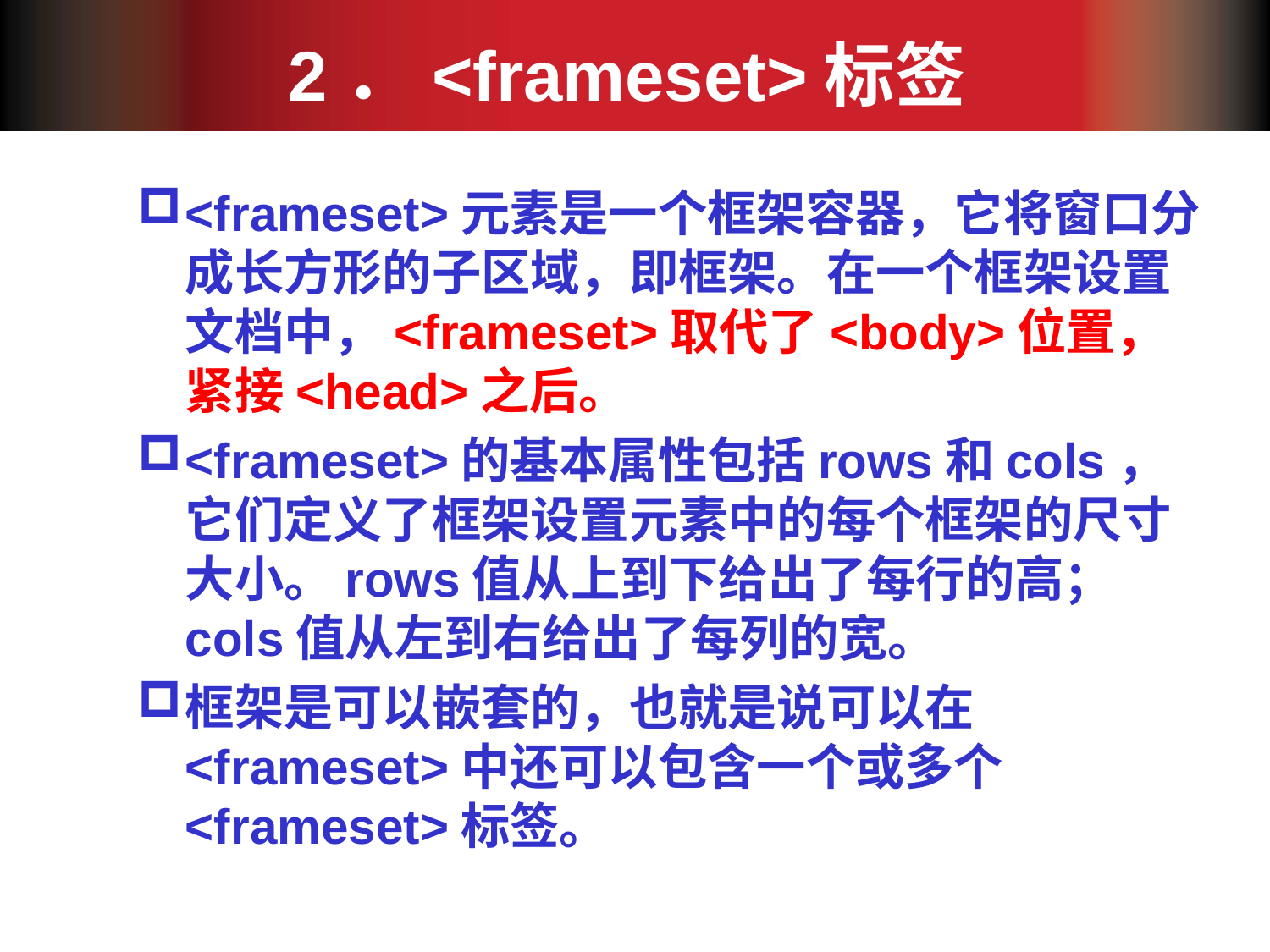

# 2．<frameset>标签
<frameset>元素是一个框架容器，它将窗口分成长方形的子区域，即框架。在一个框架设置文档中，<frameset>取代了<body>位置，紧接<head>之后。
<frameset>的基本属性包括rows和cols，它们定义了框架设置元素中的每个框架的尺寸大小。rows值从上到下给出了每行的高；cols值从左到右给出了每列的宽。
框架是可以嵌套的，也就是说可以在<frameset>中还可以包含一个或多个<frameset>标签。